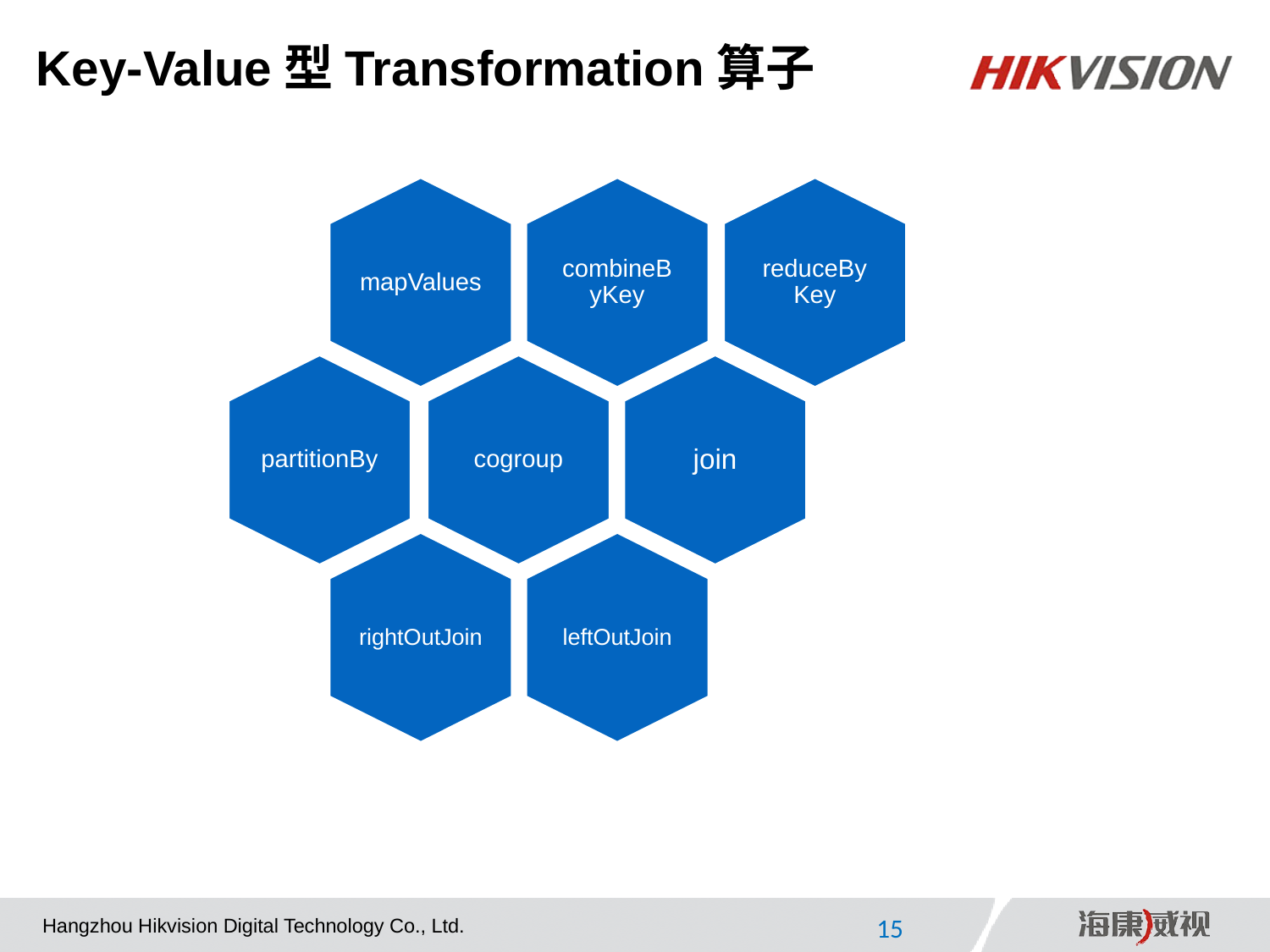

# Key-Value型Transformation算子
combineByKey
mapValues
cogroup
join
leftOutJoin
rightOutJoin

reduceByKey

partitionBy